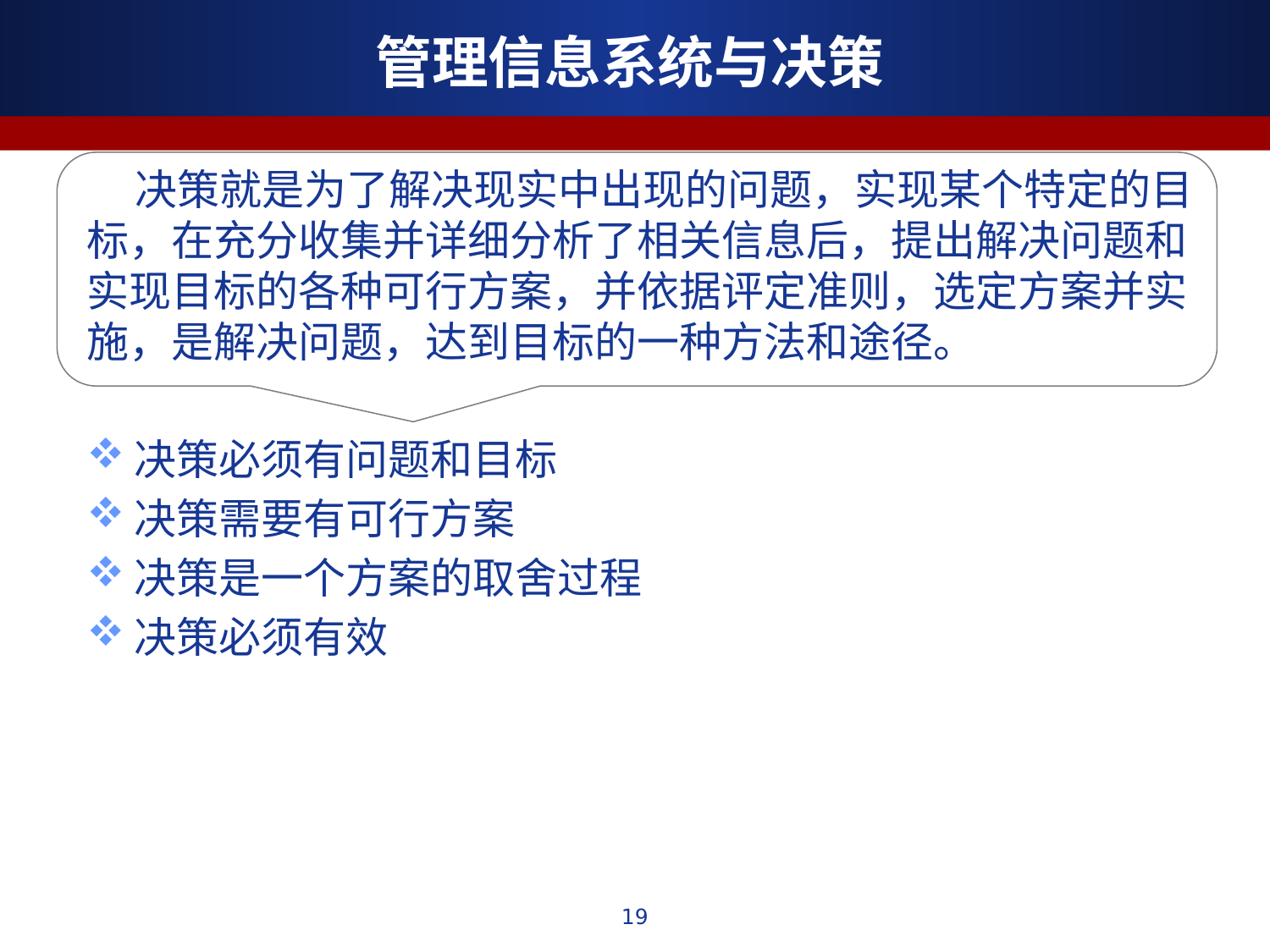

管理信息系统与决策

    决策就是为了解决现实中出现的问题，实现某个特定的目标，在充分收集并详细分析了相关信息后，提出解决问题和实现目标的各种可行方案，并依据评定准则，选定方案并实施，是解决问题，达到目标的一种方法和途径。

决策必须有问题和目标
决策需要有可行方案
决策是一个方案的取舍过程
决策必须有效
19